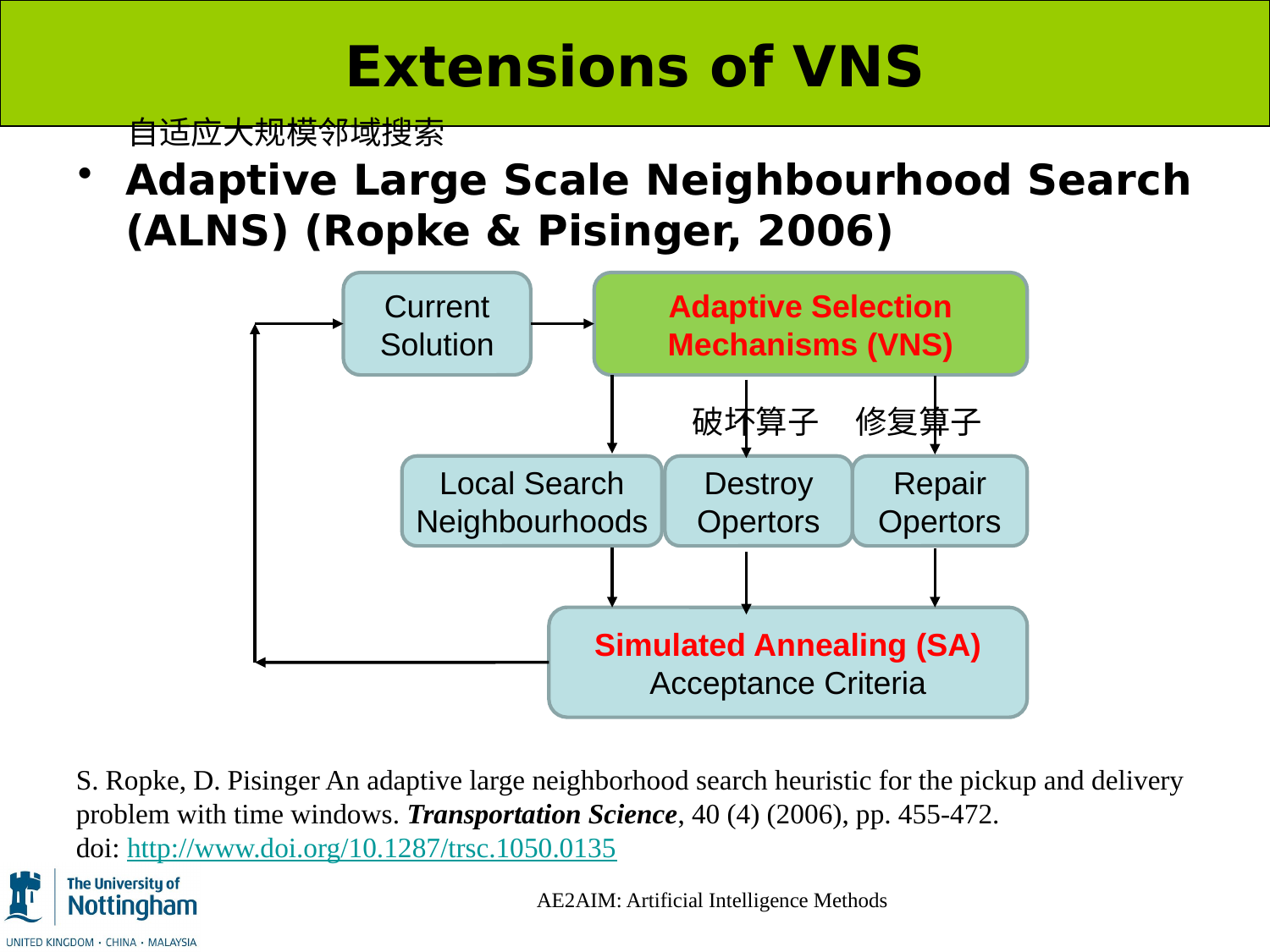

# Extensions of VNS
自适应大规模邻域搜索
Adaptive Large Scale Neighbourhood Search (ALNS) (Ropke & Pisinger, 2006)

Current Solution
Adaptive Selection Mechanisms (VNS)
破坏算子     修复算子
Local Search Neighbourhoods
Destroy Opertors
Repair Opertors
Simulated Annealing (SA)
Acceptance Criteria
S. Ropke, D. Pisinger An adaptive large neighborhood search heuristic for the pickup and delivery problem with time windows. Transportation Science, 40 (4) (2006), pp. 455-472.
doi: http://www.doi.org/10.1287/trsc.1050.0135
AE2AIM: Artificial Intelligence Methods
27